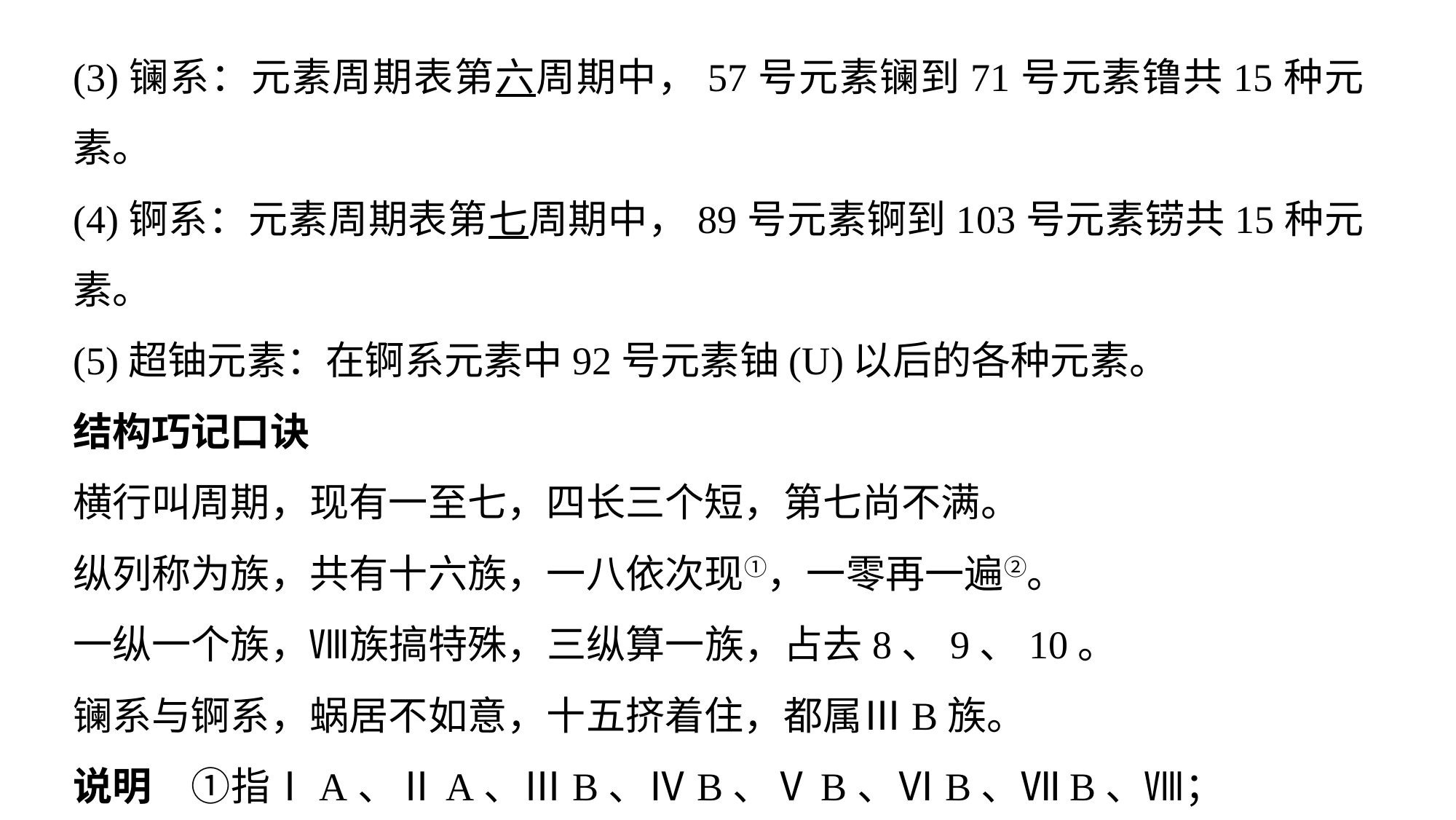

(3)镧系：元素周期表第六周期中，57号元素镧到71号元素镥共15种元素。
(4)锕系：元素周期表第七周期中，89号元素锕到103号元素铹共15种元素。
(5)超铀元素：在锕系元素中92号元素铀(U)以后的各种元素。
结构巧记口诀
横行叫周期，现有一至七，四长三个短，第七尚不满。
纵列称为族，共有十六族，一八依次现①，一零再一遍②。
一纵一个族，Ⅷ族搞特殊，三纵算一族，占去8、9、10。
镧系与锕系，蜗居不如意，十五挤着住，都属ⅢB族。
说明　①指ⅠA、ⅡA、ⅢB、ⅣB、ⅤB、ⅥB、ⅦB、Ⅷ；
②指ⅠB、ⅡB、ⅢA、ⅣA、ⅤA、ⅥA、ⅦA、0。